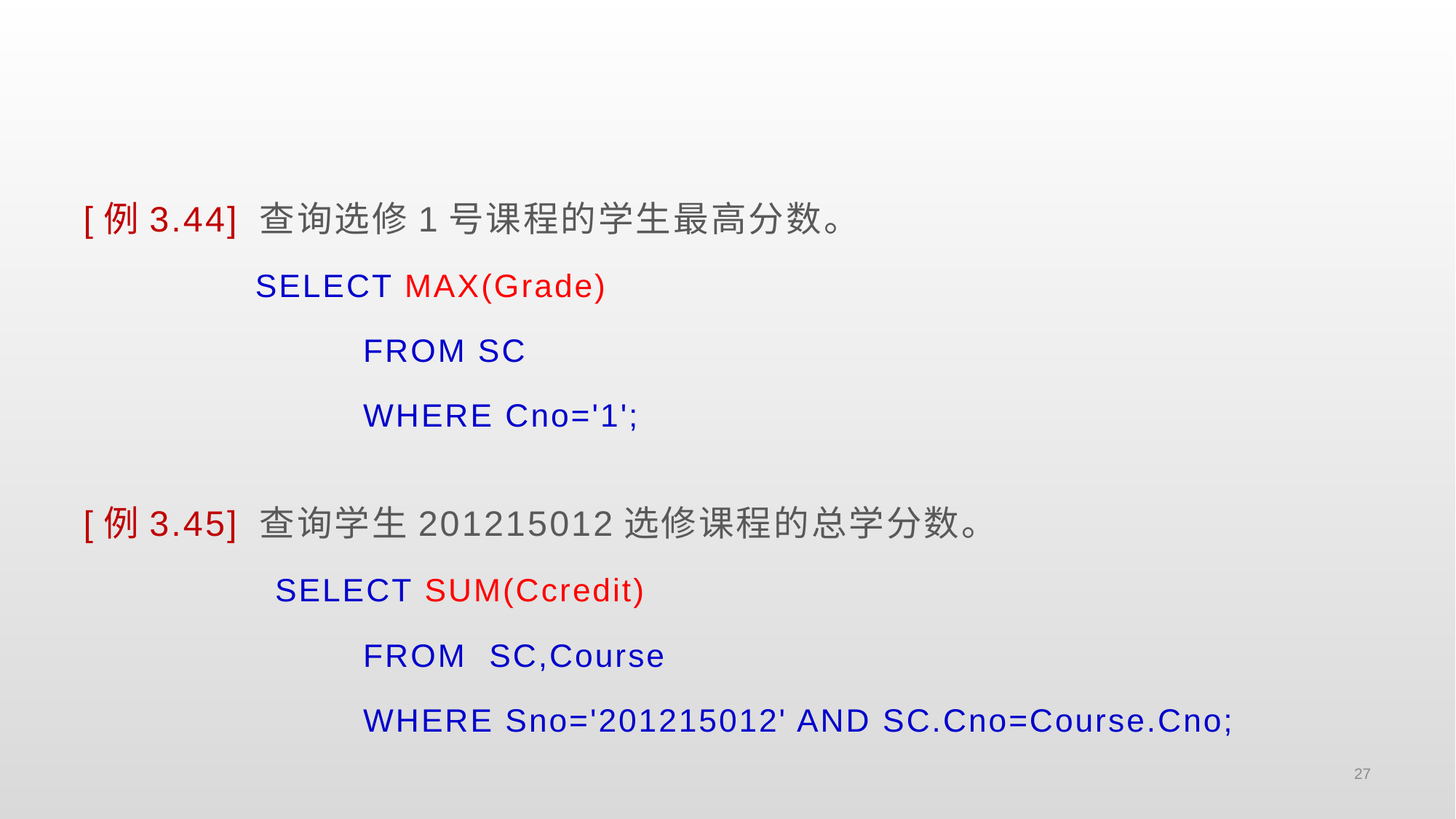

#
[例3.44] 查询选修1号课程的学生最高分数。
                  SELECT MAX(Grade)
                         FROM SC
                         WHERE Cno='1';

[例3.45] 查询学生201215012选修课程的总学分数。
    		         SELECT SUM(Ccredit)
                         FROM  SC,Course
                         WHERE Sno='201215012' AND SC.Cno=Course.Cno;
27